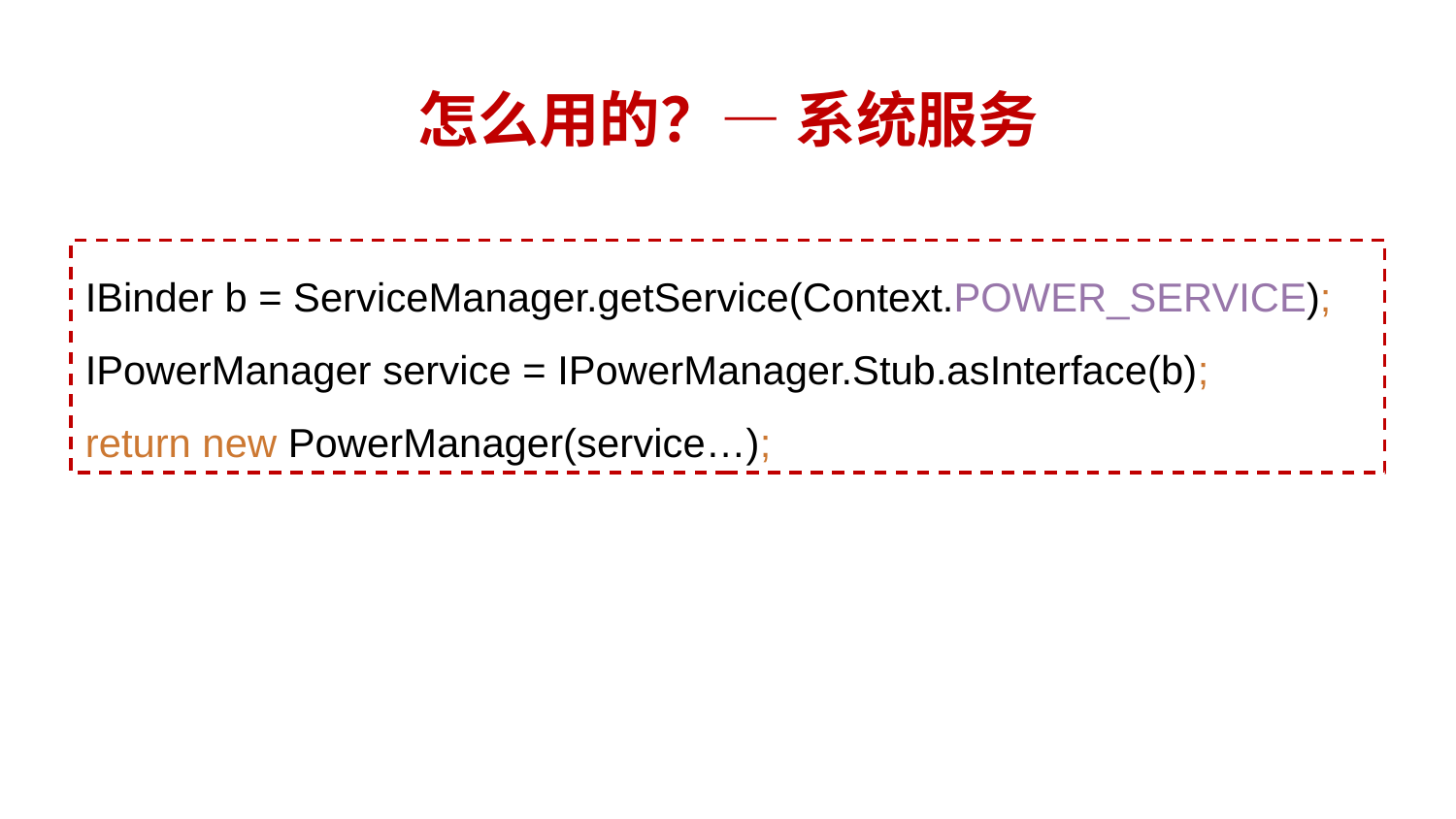

# 怎么用的？— 系统服务
IBinder b = ServiceManager.getService(Context.POWER_SERVICE);
IPowerManager service = IPowerManager.Stub.asInterface(b);
return new PowerManager(service…);